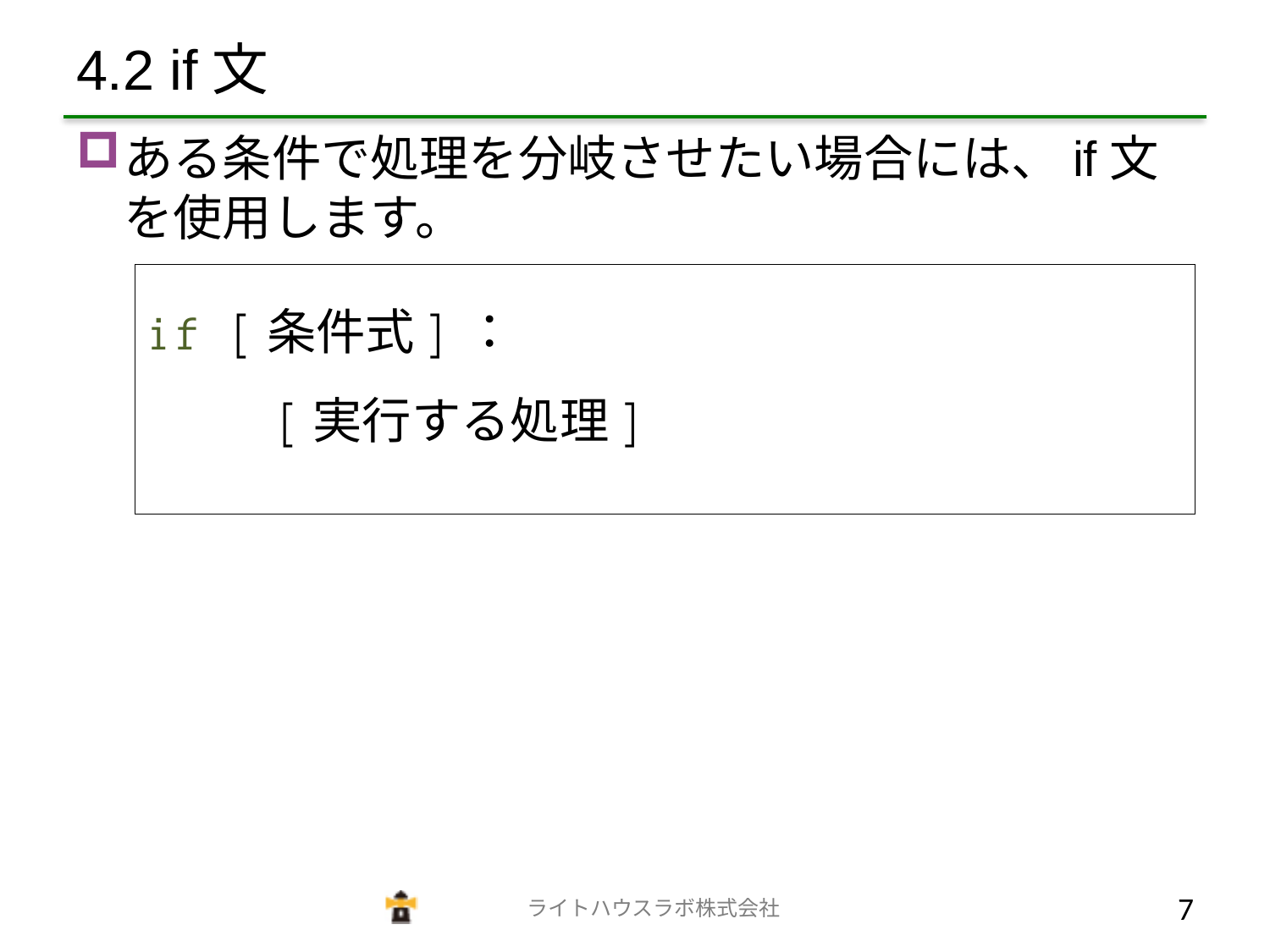

# 4.2 if文
ある条件で処理を分岐させたい場合には、if文を使用します。
if [条件式]：
	[実行する処理]
　　　　　　　　　　　　　ライトハウスラボ株式会社
7